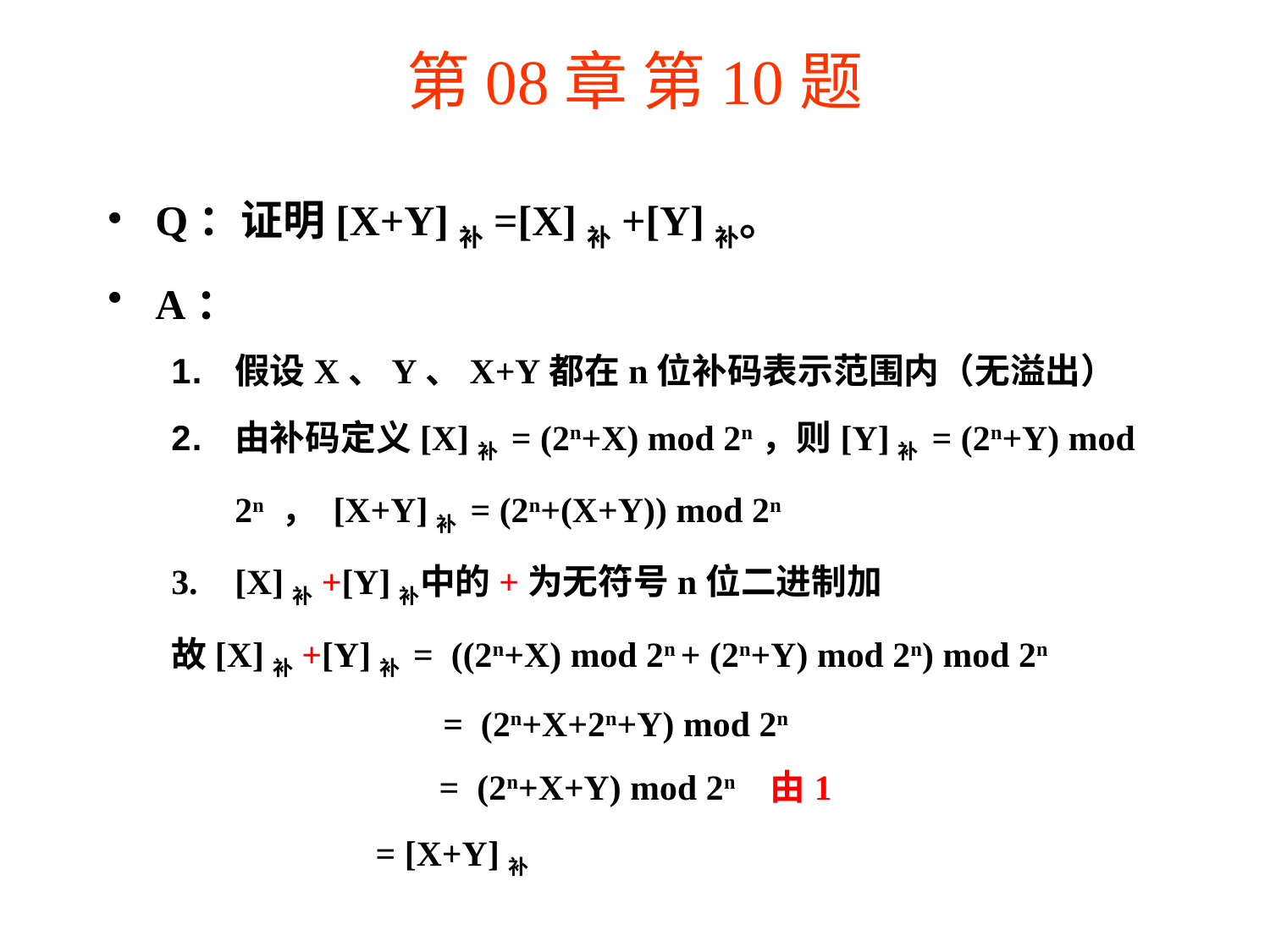

# 第08章 第10题
Q：证明[X+Y]补=[X]补+[Y]补。
A：
假设X、Y、X+Y都在n位补码表示范围内（无溢出）
由补码定义[X]补 = (2n+X) mod 2n，则[Y]补 = (2n+Y) mod 2n ， [X+Y]补 = (2n+(X+Y)) mod 2n
[X]补+[Y]补中的+为无符号n位二进制加
故[X]补+[Y]补 =  ((2n+X) mod 2n + (2n+Y) mod 2n) mod 2n
		  =  (2n+X+2n+Y) mod 2n
		  =  (2n+X+Y) mod 2n   由1
                       = [X+Y]补